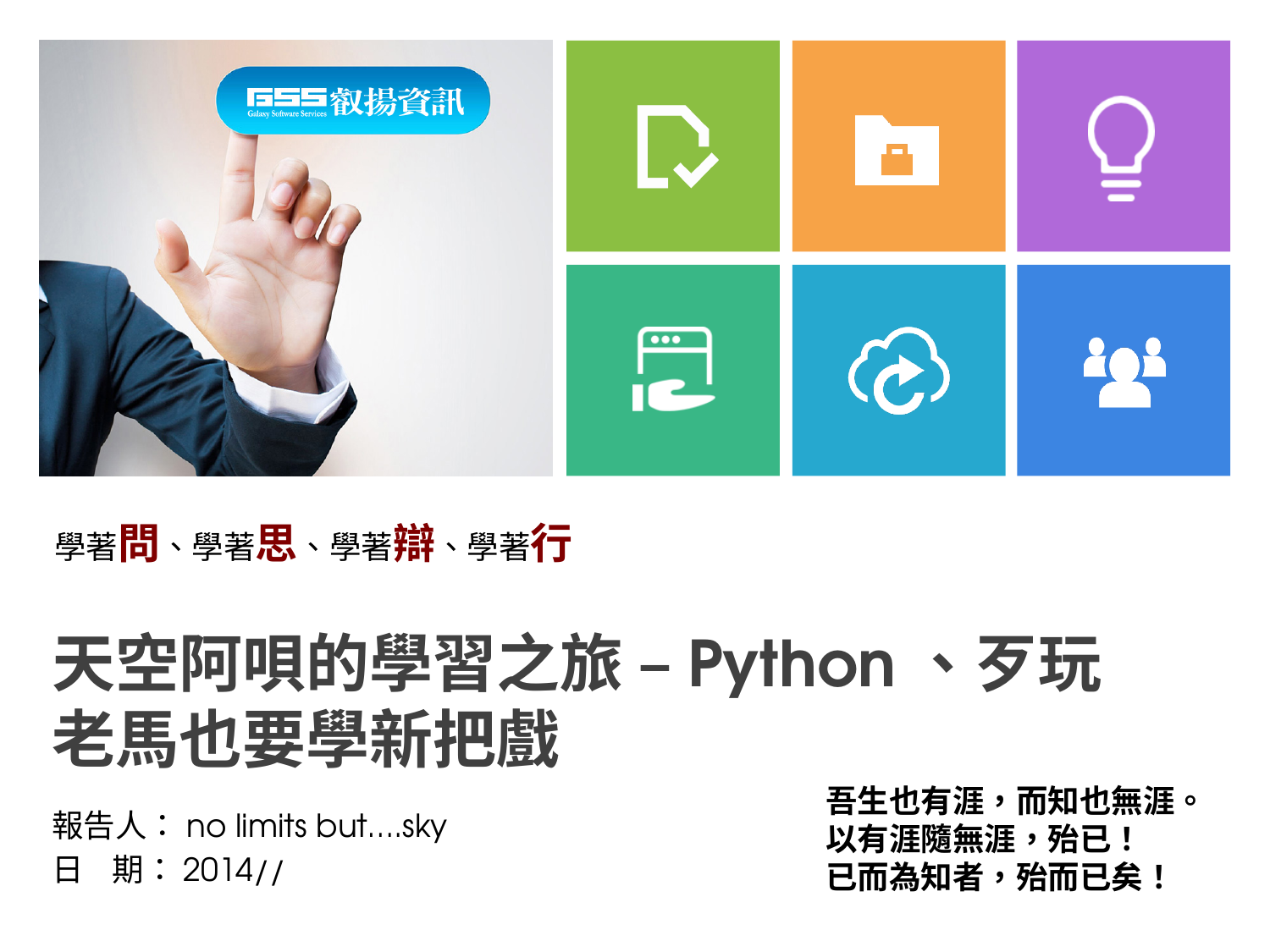

學著問、學著思、學著辯、學著行
# 天空阿唄的學習之旅 –Python、歹玩 老馬也要學新把戲
吾生也有涯，而知也無涯。
以有涯隨無涯，殆已！
已而為知者，殆而已矣！
報告人：no limits but….sky
日    期：2014//